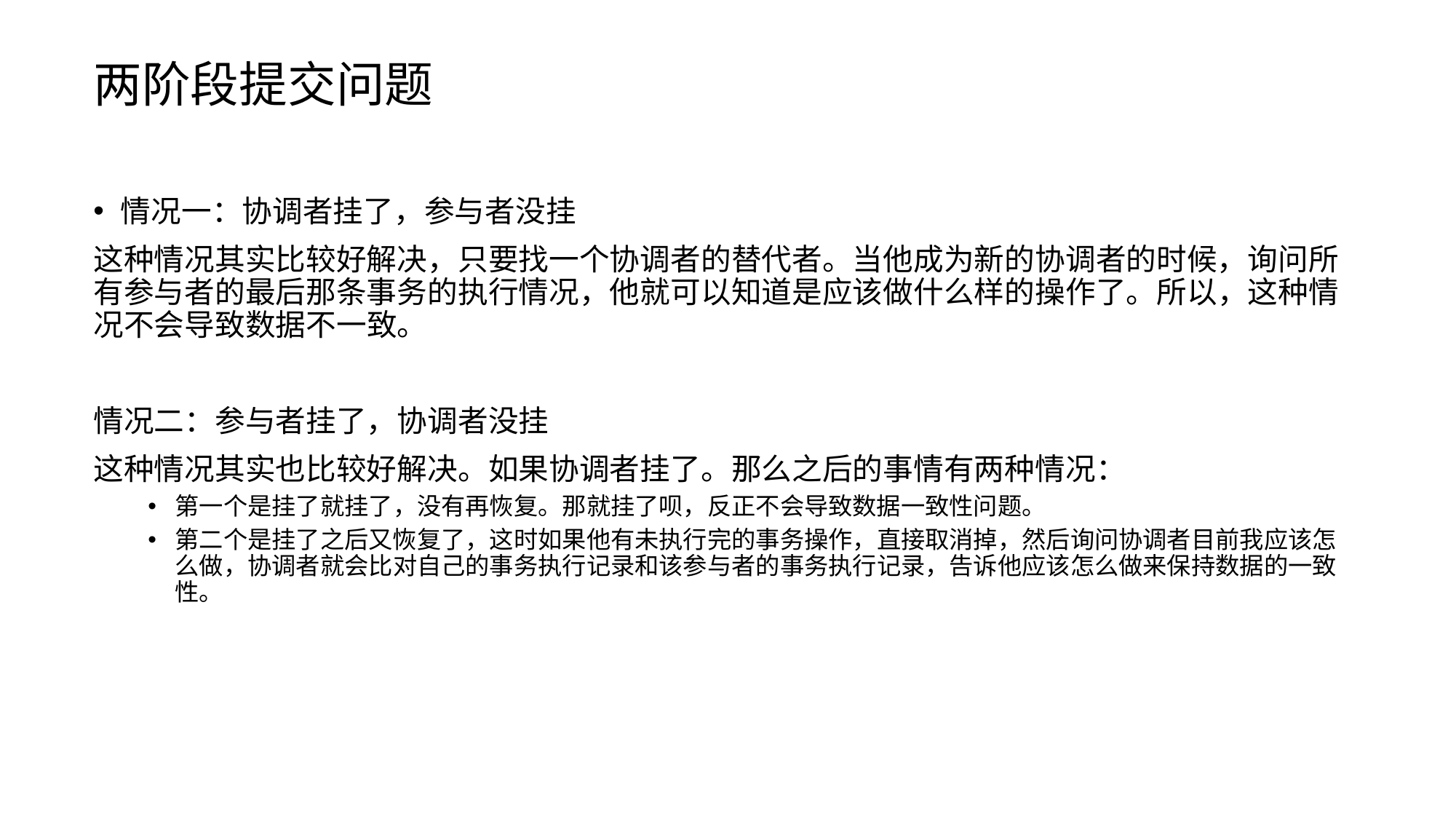

# 两阶段提交问题
情况一：协调者挂了，参与者没挂
这种情况其实比较好解决，只要找一个协调者的替代者。当他成为新的协调者的时候，询问所有参与者的最后那条事务的执行情况，他就可以知道是应该做什么样的操作了。所以，这种情况不会导致数据不一致。

情况二：参与者挂了，协调者没挂
这种情况其实也比较好解决。如果协调者挂了。那么之后的事情有两种情况：
第一个是挂了就挂了，没有再恢复。那就挂了呗，反正不会导致数据一致性问题。
第二个是挂了之后又恢复了，这时如果他有未执行完的事务操作，直接取消掉，然后询问协调者目前我应该怎么做，协调者就会比对自己的事务执行记录和该参与者的事务执行记录，告诉他应该怎么做来保持数据的一致性。